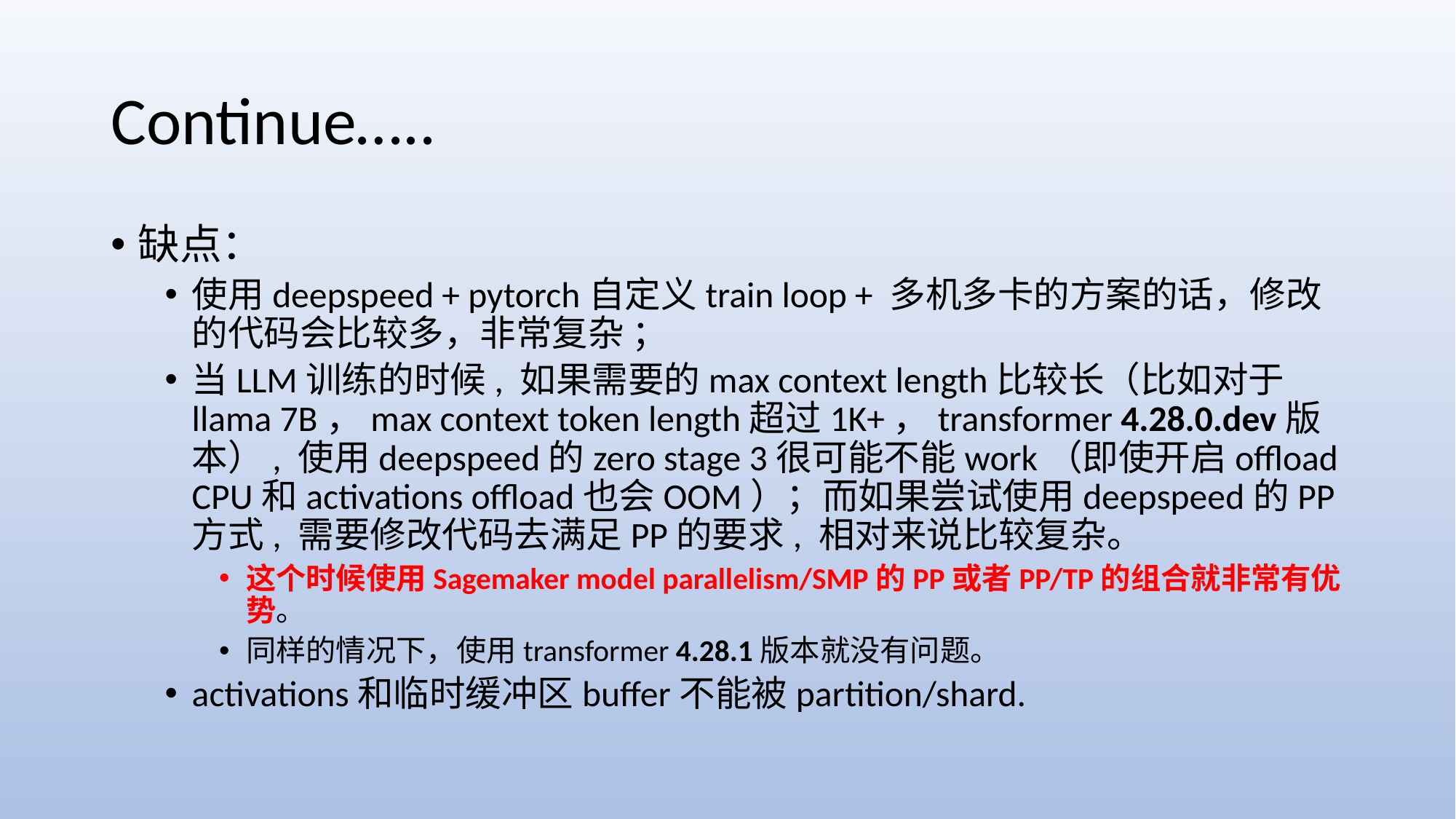

# Continue…..
缺点：
使用deepspeed + pytorch自定义train loop + 多机多卡的方案的话，修改的代码会比较多，非常复杂 ；
当LLM训练的时候, 如果需要的max context length比较长（比如对于llama 7B，max context token length超过1K+，transformer 4.28.0.dev版本）, 使用deepspeed的zero stage 3很可能不能work（即使开启offload CPU和activations offload也会OOM）；而如果尝试使用deepspeed的PP方式, 需要修改代码去满足PP的要求, 相对来说比较复杂。
这个时候使用Sagemaker model parallelism/SMP的PP或者PP/TP的组合就非常有优势。
同样的情况下，使用transformer 4.28.1版本就没有问题。
activations和临时缓冲区buffer不能被partition/shard.